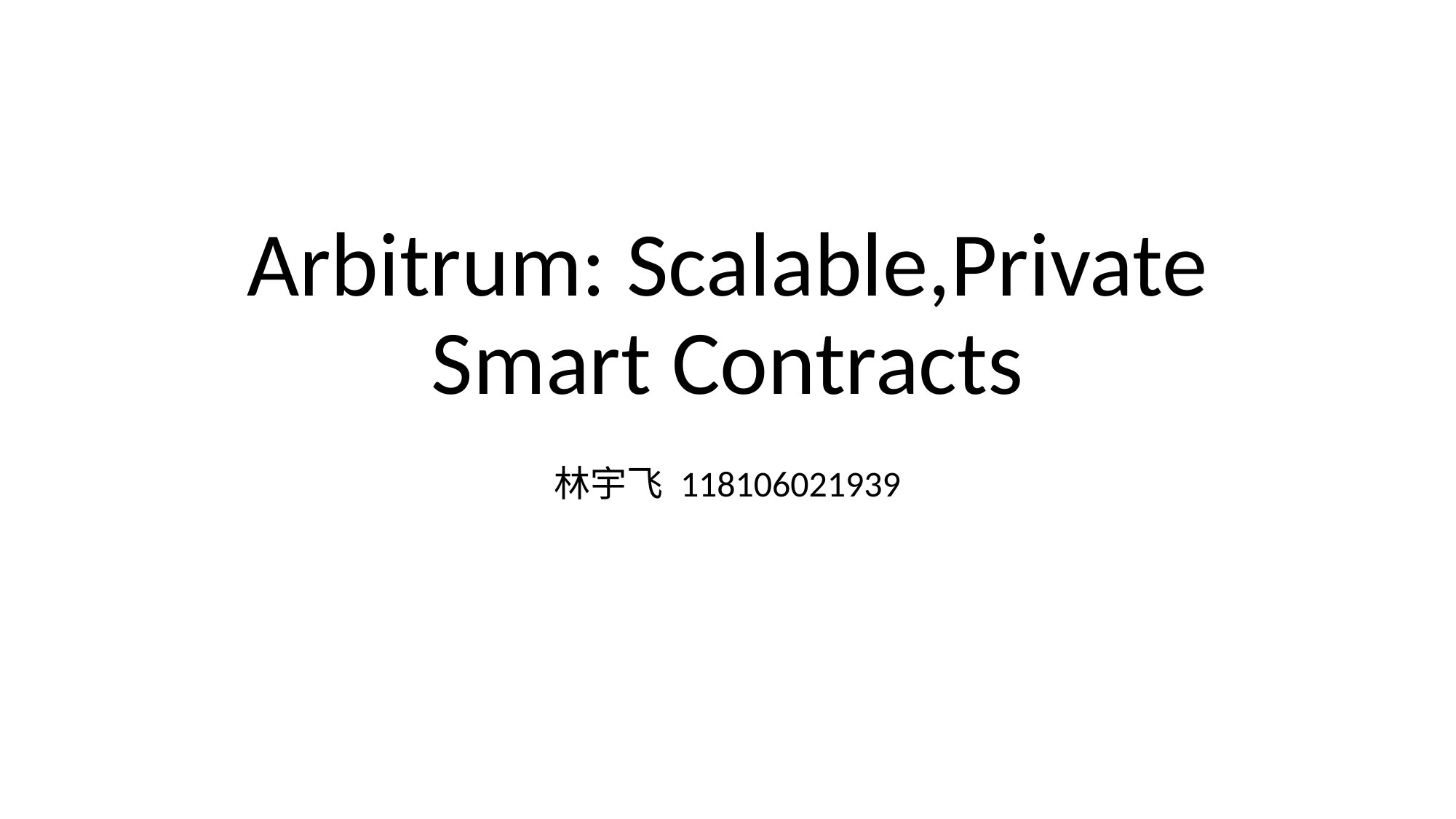

# Arbitrum: Scalable,Private Smart Contracts
林宇飞 118106021939